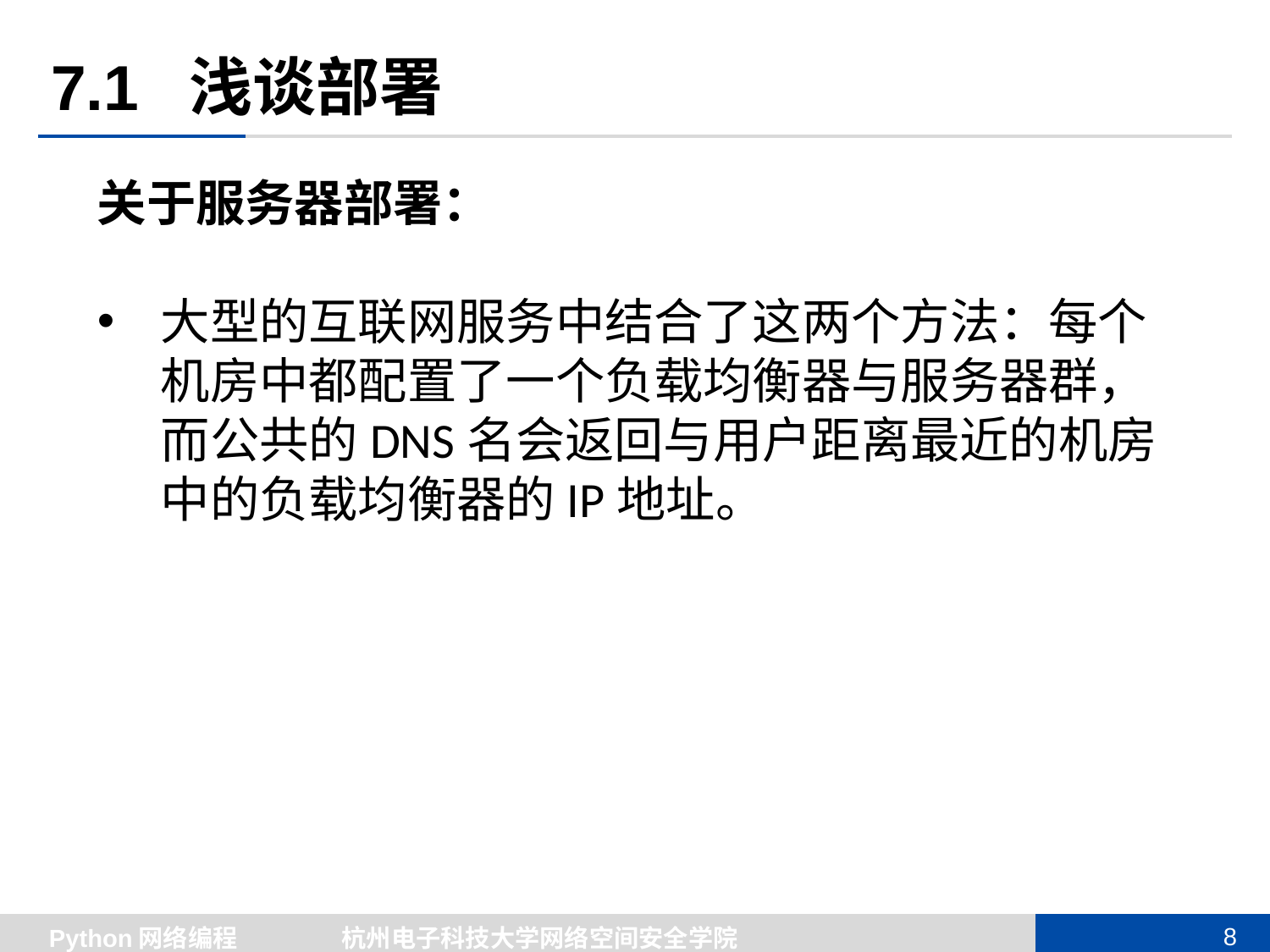

# 7.1  浅谈部署
关于服务器部署：

大型的互联网服务中结合了这两个方法：每个机房中都配置了一个负载均衡器与服务器群，而公共的DNS名会返回与用户距离最近的机房中的负载均衡器的IP地址。